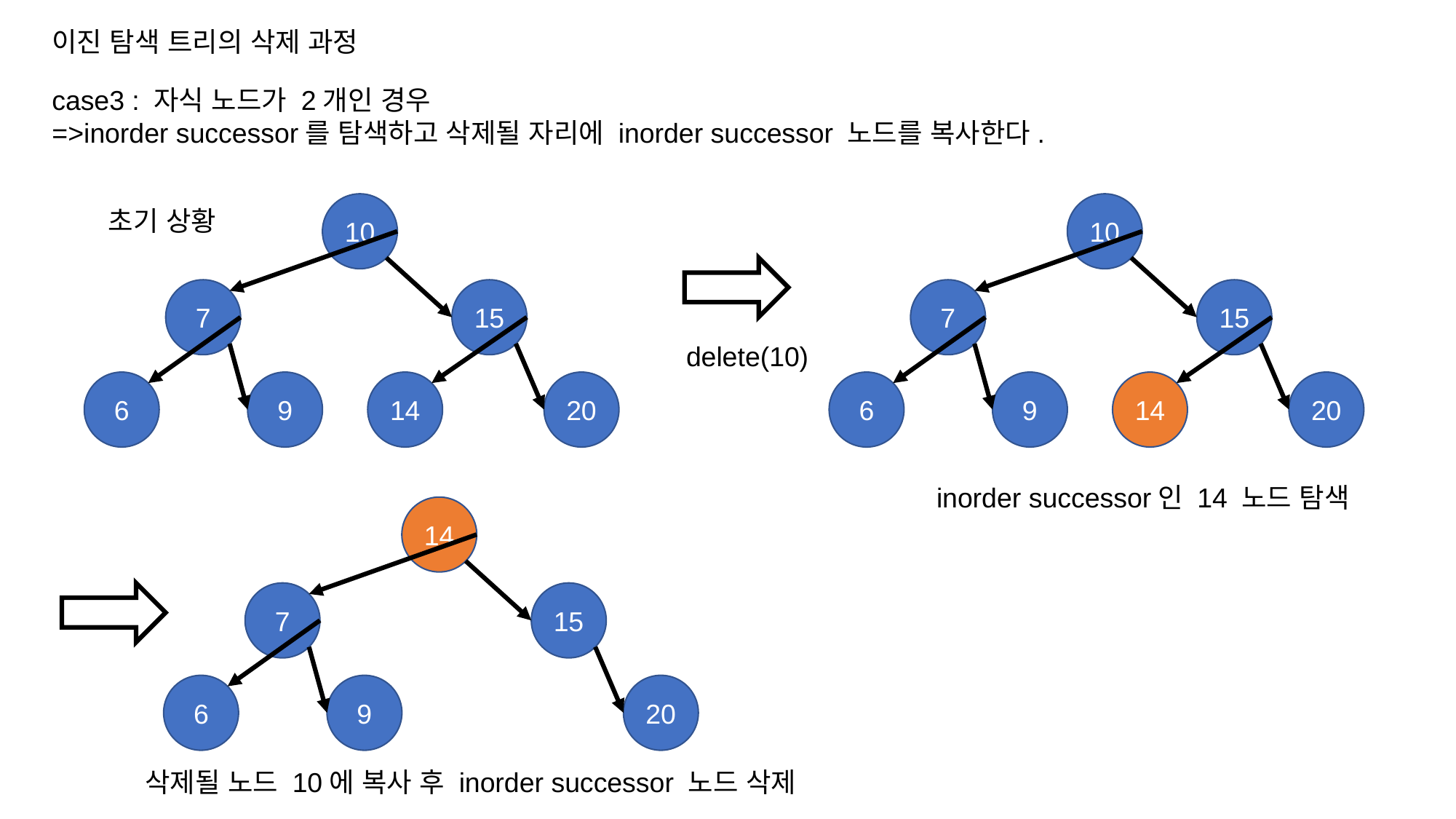

이진 탐색 트리의 삭제 과정
case3 : 자식 노드가 2개인 경우
=>inorder successor를 탐색하고 삭제될 자리에 inorder successor 노드를 복사한다.
10
10
초기 상황

7
15
7
15
delete(10)
6
9
14
20
6
9
14
20
inorder successor인 14 노드 탐색
14

7
15
6
9
20
삭제될 노드 10에 복사 후 inorder successor 노드 삭제